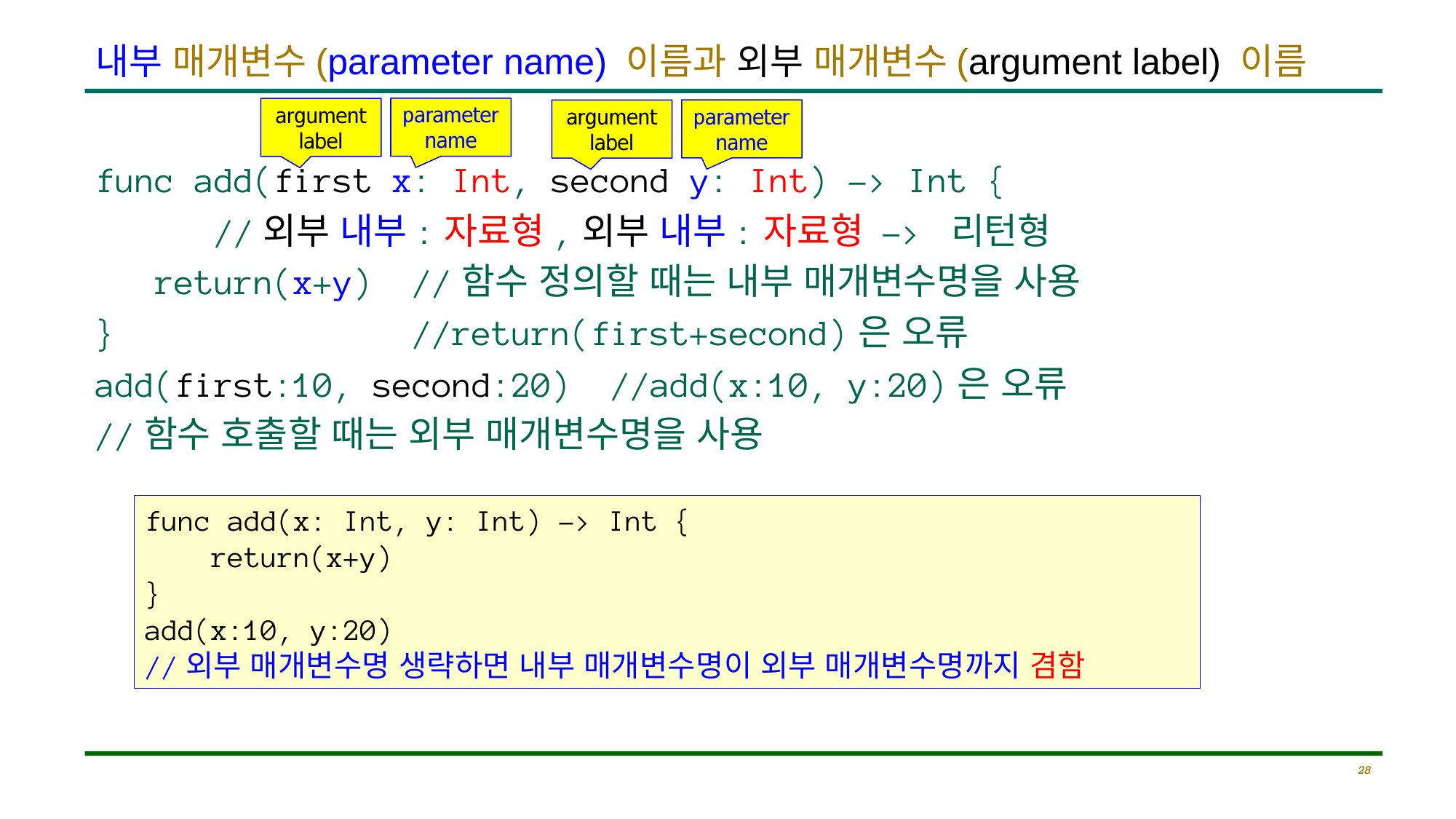

# 내부 매개변수(parameter name) 이름과 외부 매개변수(argument label) 이름
parameter name
argument label
parameter name

func add(first x: Int, second y: Int) -> Int {
      //외부 내부:자료형,외부 내부:자료형 -> 리턴형
   return(x+y)  //함수 정의할 때는 내부 매개변수명을 사용
}               //return(first+second)은 오류
add(first:10, second:20)  //add(x:10, y:20)은 오류
//함수 호출할 때는 외부 매개변수명을 사용
argument label
func add(x: Int, y: Int) -> Int {
    return(x+y)
}
add(x:10, y:20)
//외부 매개변수명 생략하면 내부 매개변수명이 외부 매개변수명까지 겸함